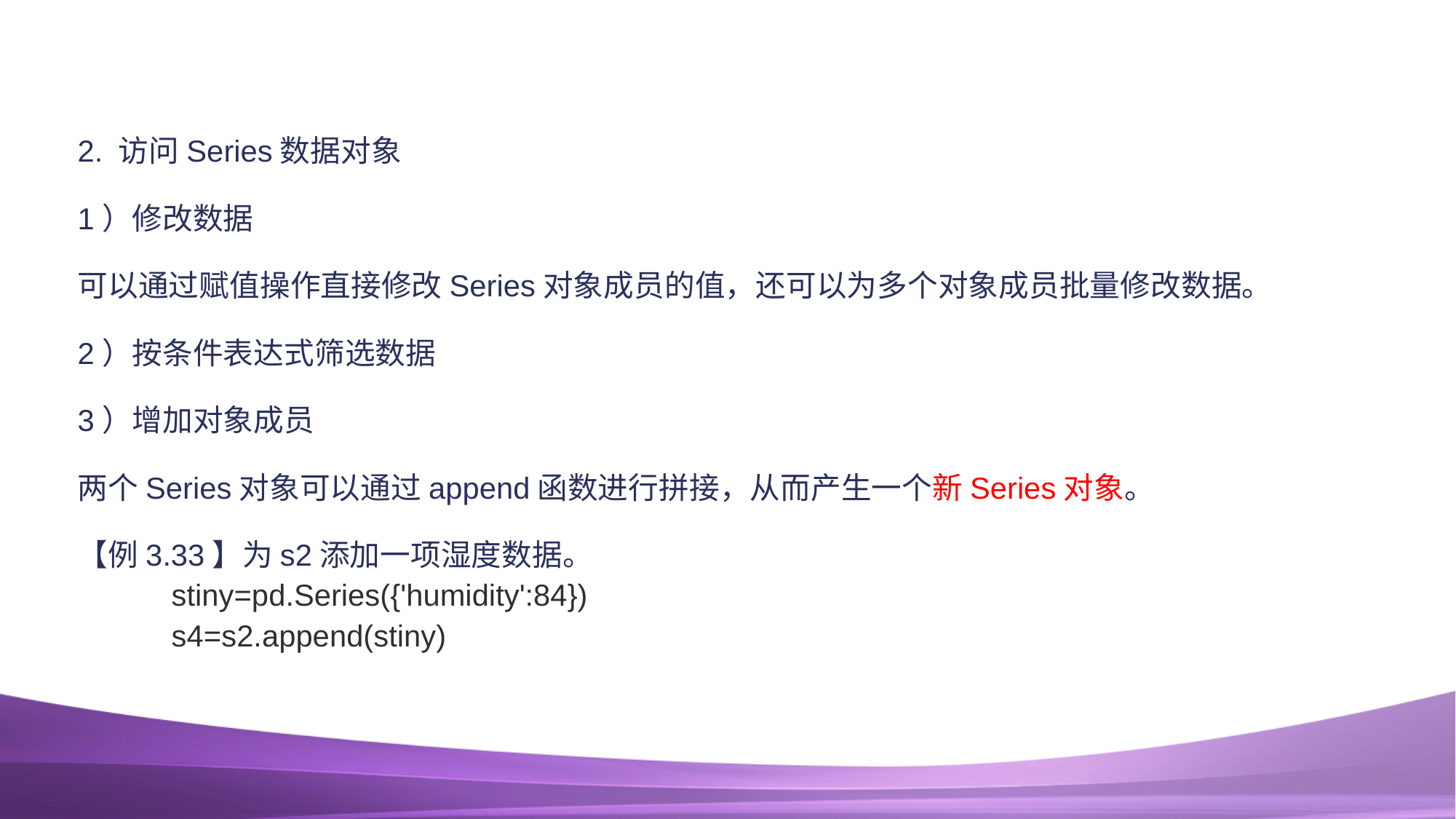

#
2. 访问Series数据对象
1）修改数据
可以通过赋值操作直接修改Series对象成员的值，还可以为多个对象成员批量修改数据。
2）按条件表达式筛选数据
3）增加对象成员
两个Series对象可以通过append函数进行拼接，从而产生一个新Series对象。
【例3.33】为s2添加一项湿度数据。
stiny=pd.Series({'humidity':84})
s4=s2.append(stiny)